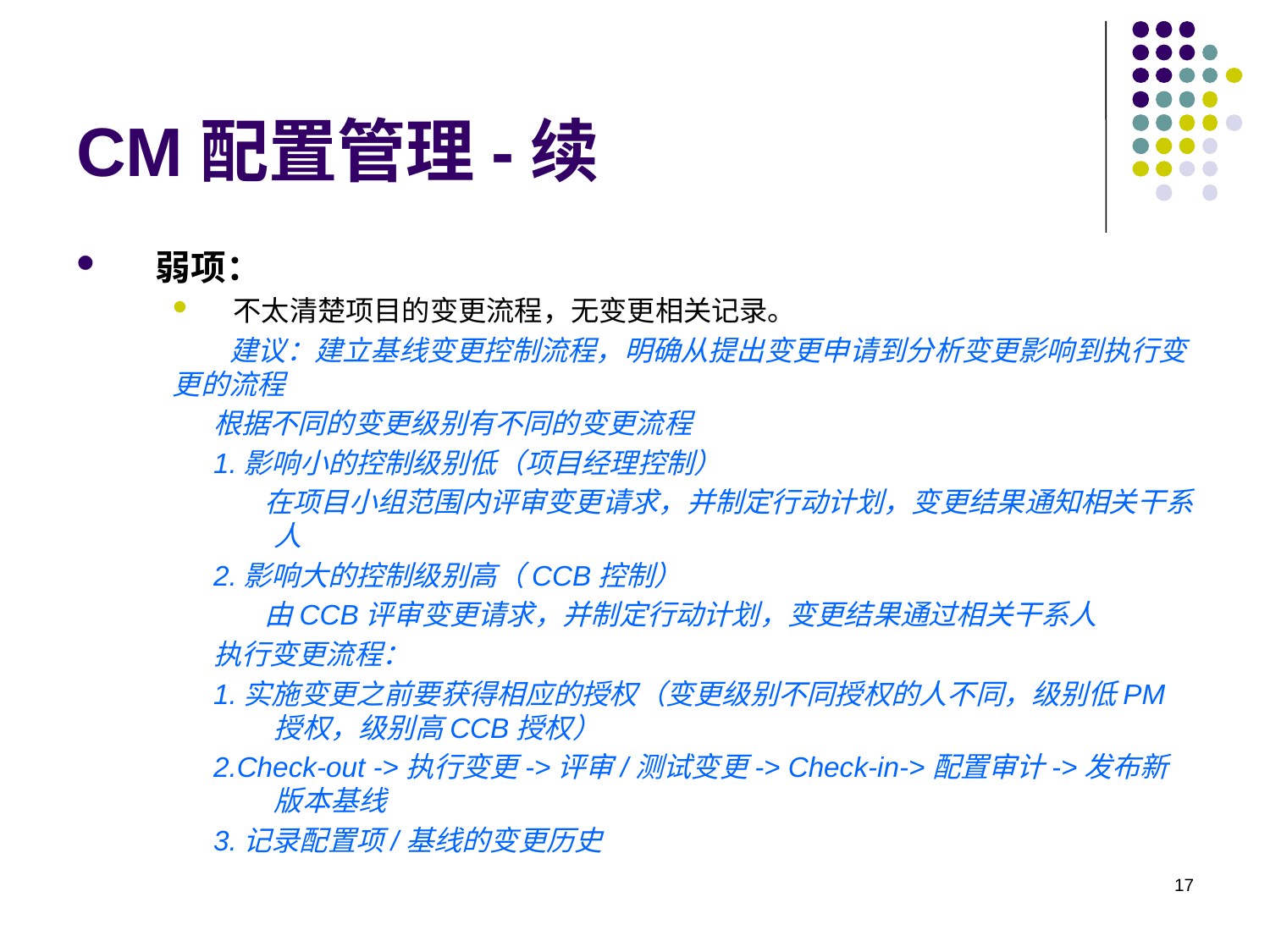

# CM配置管理-续
弱项：
不太清楚项目的变更流程，无变更相关记录。
        建议：建立基线变更控制流程，明确从提出变更申请到分析变更影响到执行变更的流程
根据不同的变更级别有不同的变更流程
1.影响小的控制级别低（项目经理控制）
       在项目小组范围内评审变更请求，并制定行动计划，变更结果通知相关干系人
2.影响大的控制级别高（CCB控制）
       由CCB评审变更请求，并制定行动计划，变更结果通过相关干系人
执行变更流程：
1.实施变更之前要获得相应的授权（变更级别不同授权的人不同，级别低PM授权，级别高CCB授权）
2.Check-out ->执行变更->评审/测试变更-> Check-in->配置审计->发布新版本基线
3.记录配置项/基线的变更历史
17